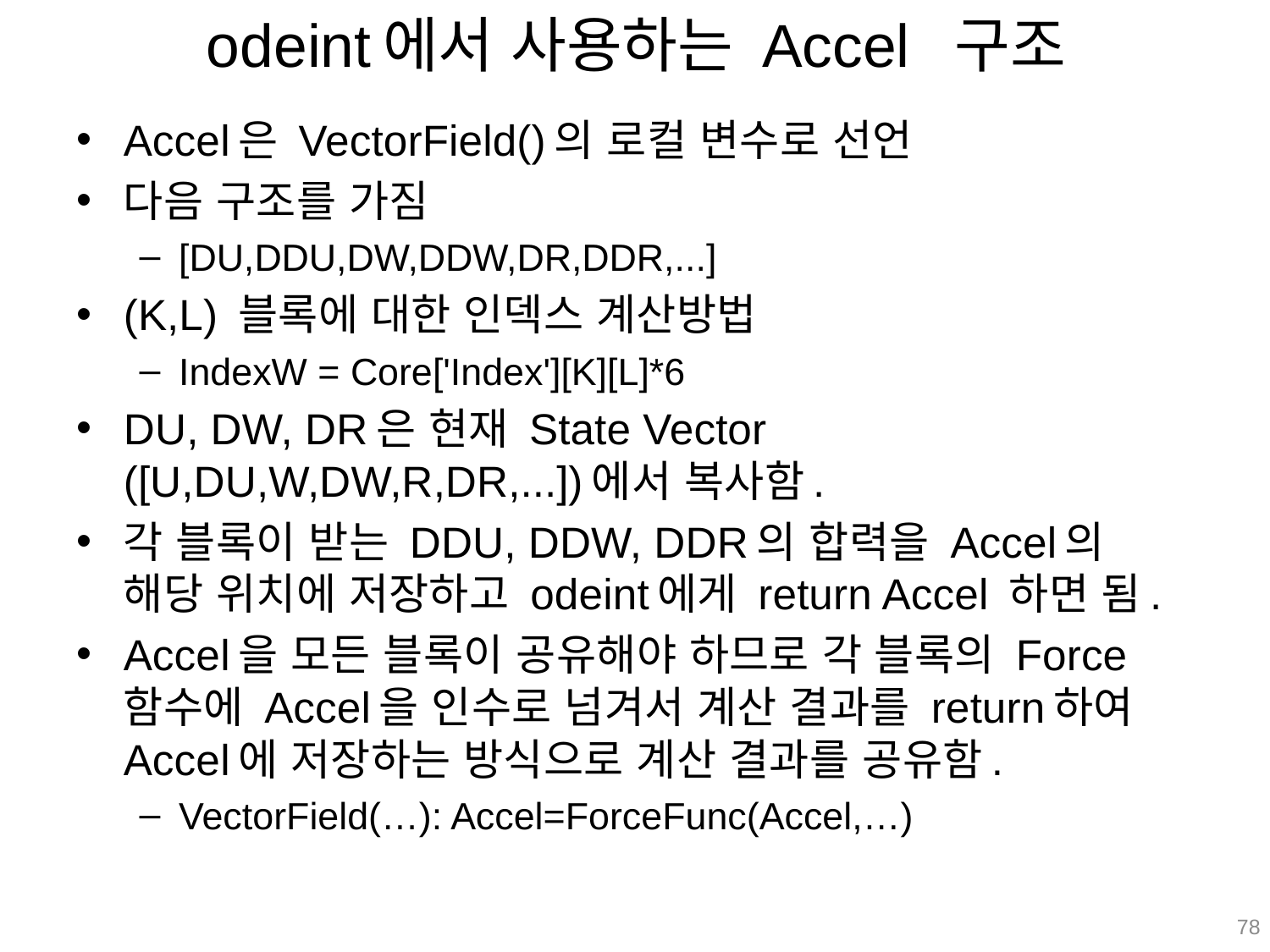

# odeint에서 사용하는 Accel  구조
Accel은 VectorField()의 로컬 변수로 선언
다음 구조를 가짐
[DU,DDU,DW,DDW,DR,DDR,...]
(K,L) 블록에 대한 인덱스 계산방법
IndexW = Core['Index'][K][L]*6
DU, DW, DR은 현재 State Vector ([U,DU,W,DW,R,DR,...])에서 복사함.
각 블록이 받는 DDU, DDW, DDR의 합력을 Accel의 해당 위치에 저장하고 odeint에게 return Accel 하면 됨.
Accel을 모든 블록이 공유해야 하므로 각 블록의 Force 함수에 Accel을 인수로 넘겨서 계산 결과를 return하여 Accel에 저장하는 방식으로 계산 결과를 공유함.
VectorField(…): Accel=ForceFunc(Accel,…)

78